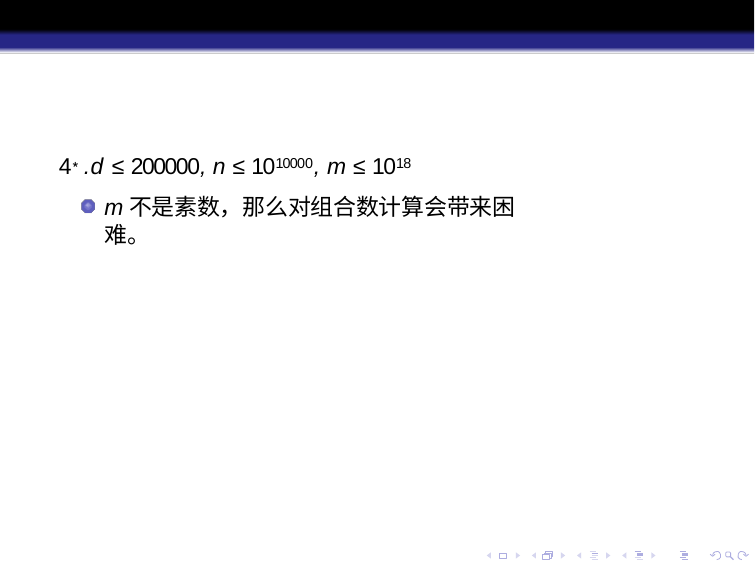

4∗.d ≤ 200000, n ≤ 1010000, m ≤ 1018

m不是素数，那么对组合数计算会带来困难。